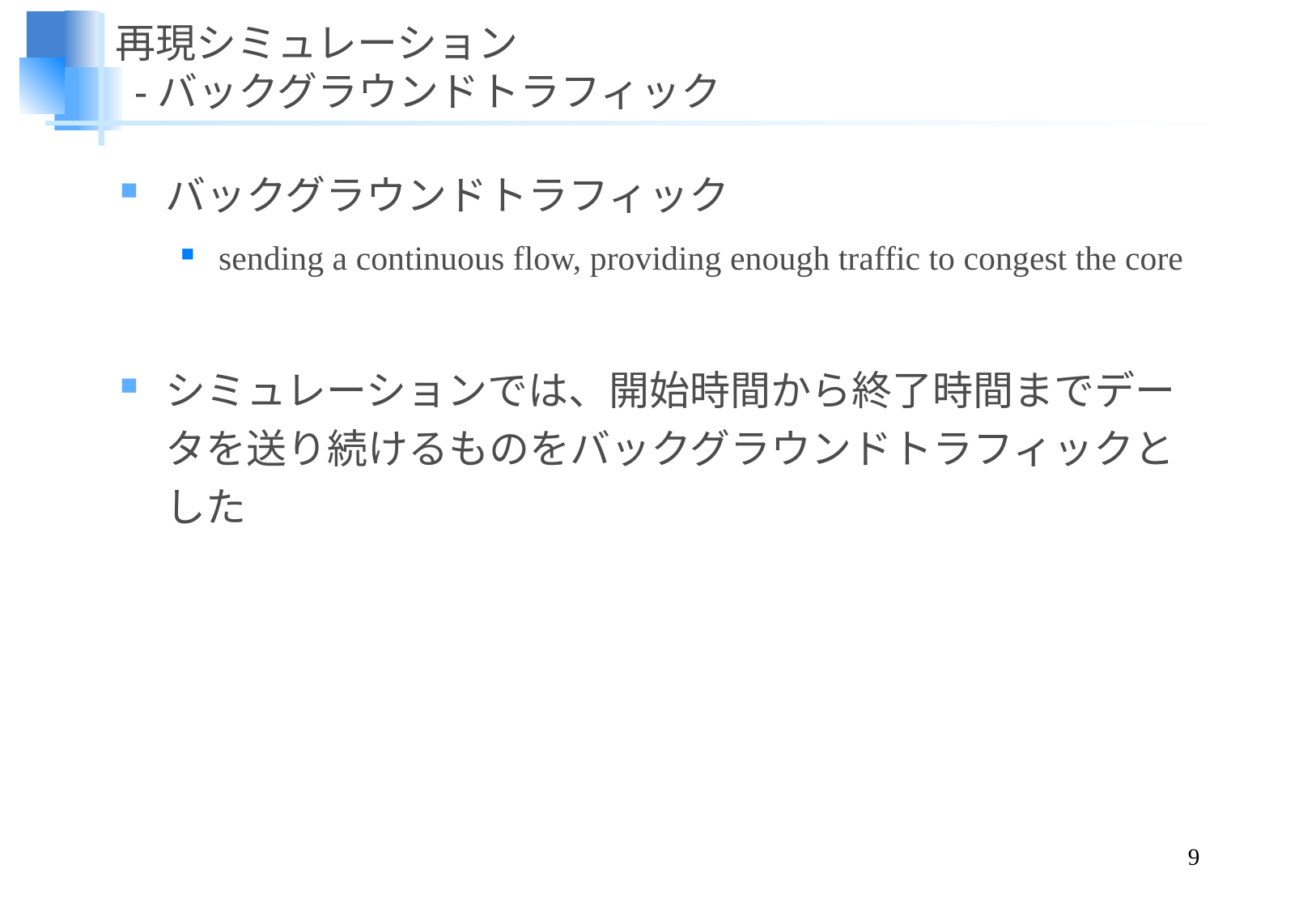

# 再現シミュレーション -バックグラウンドトラフィック
バックグラウンドトラフィック
sending a continuous flow, providing enough traffic to congest the core

シミュレーションでは、開始時間から終了時間までデータを送り続けるものをバックグラウンドトラフィックとした

9